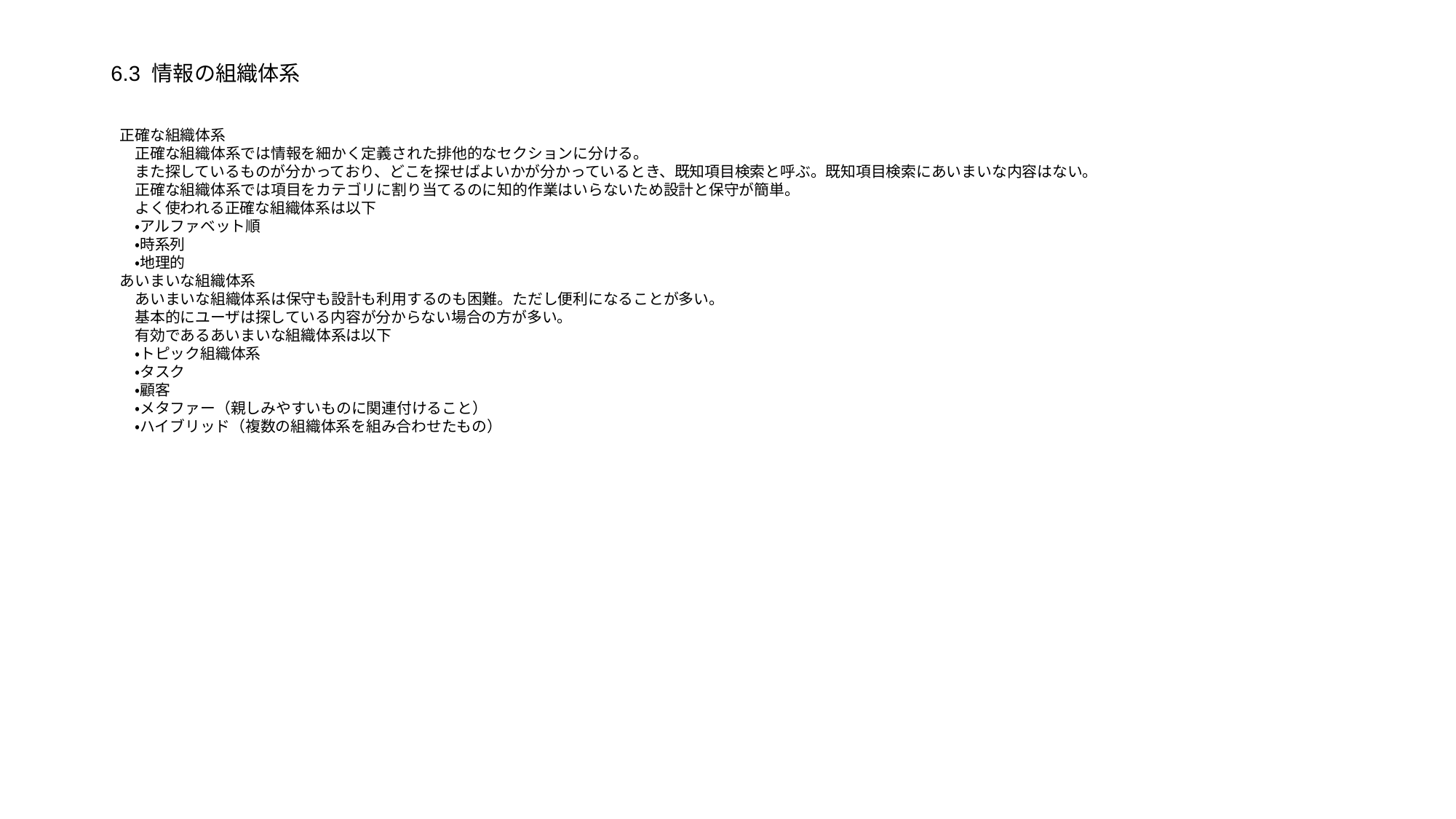

# 6.3 情報の組織体系
正確な組織体系
　正確な組織体系では情報を細かく定義された排他的なセクションに分ける。
　また探しているものが分かっており、どこを探せばよいかが分かっているとき、既知項目検索と呼ぶ。既知項目検索にあいまいな内容はない。
　正確な組織体系では項目をカテゴリに割り当てるのに知的作業はいらないため設計と保守が簡単。
　よく使われる正確な組織体系は以下
　・アルファベット順
　・時系列
　・地理的
あいまいな組織体系
　あいまいな組織体系は保守も設計も利用するのも困難。ただし便利になることが多い。
　基本的にユーザは探している内容が分からない場合の方が多い。
　有効であるあいまいな組織体系は以下
　・トピック組織体系
　・タスク
　・顧客
　・メタファー（親しみやすいものに関連付けること）
　・ハイブリッド（複数の組織体系を組み合わせたもの）